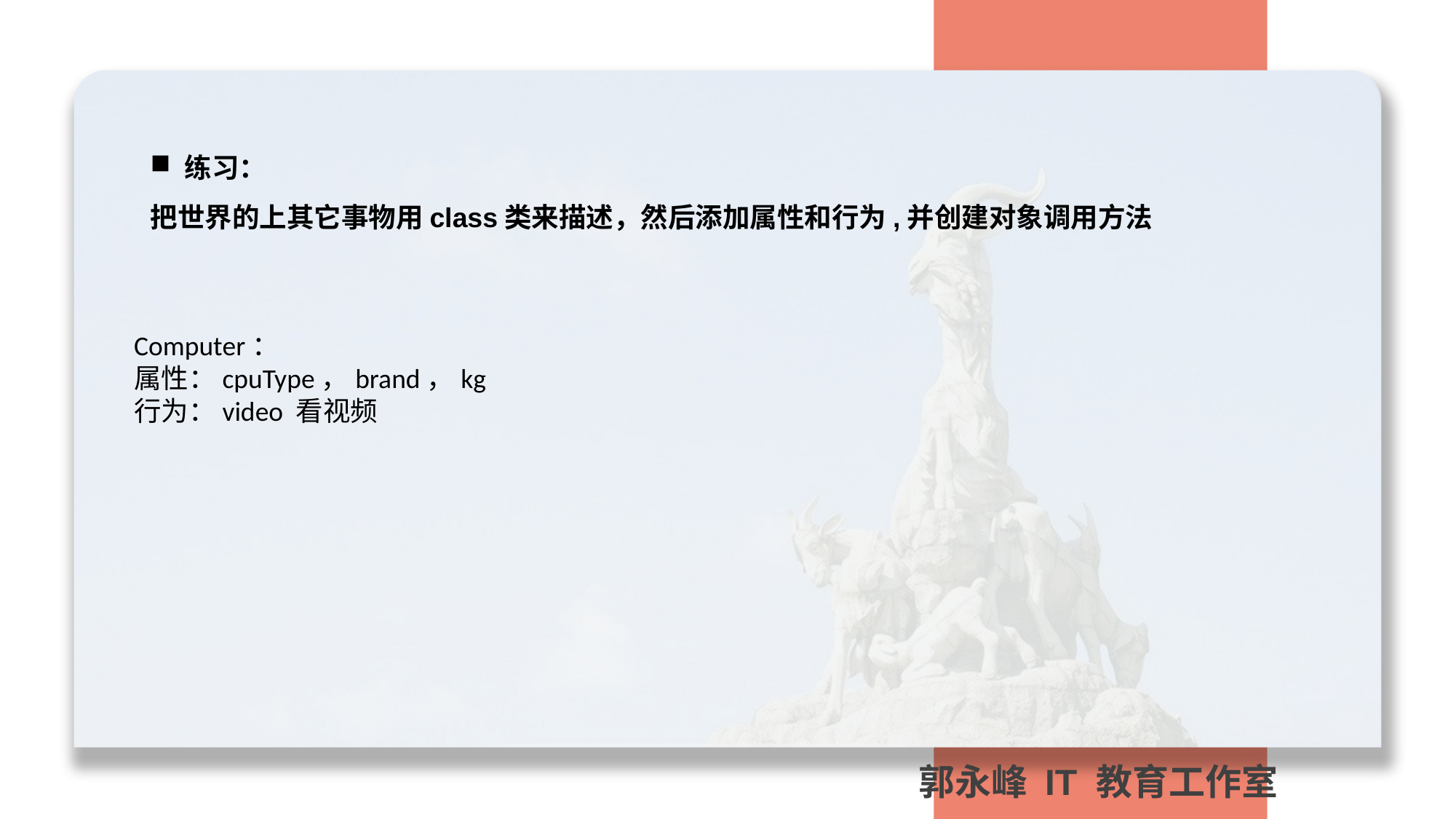

练习：
把世界的上其它事物用class类来描述，然后添加属性和行为,并创建对象调用方法
Computer：
属性：cpuType，brand，kg
行为：video 看视频